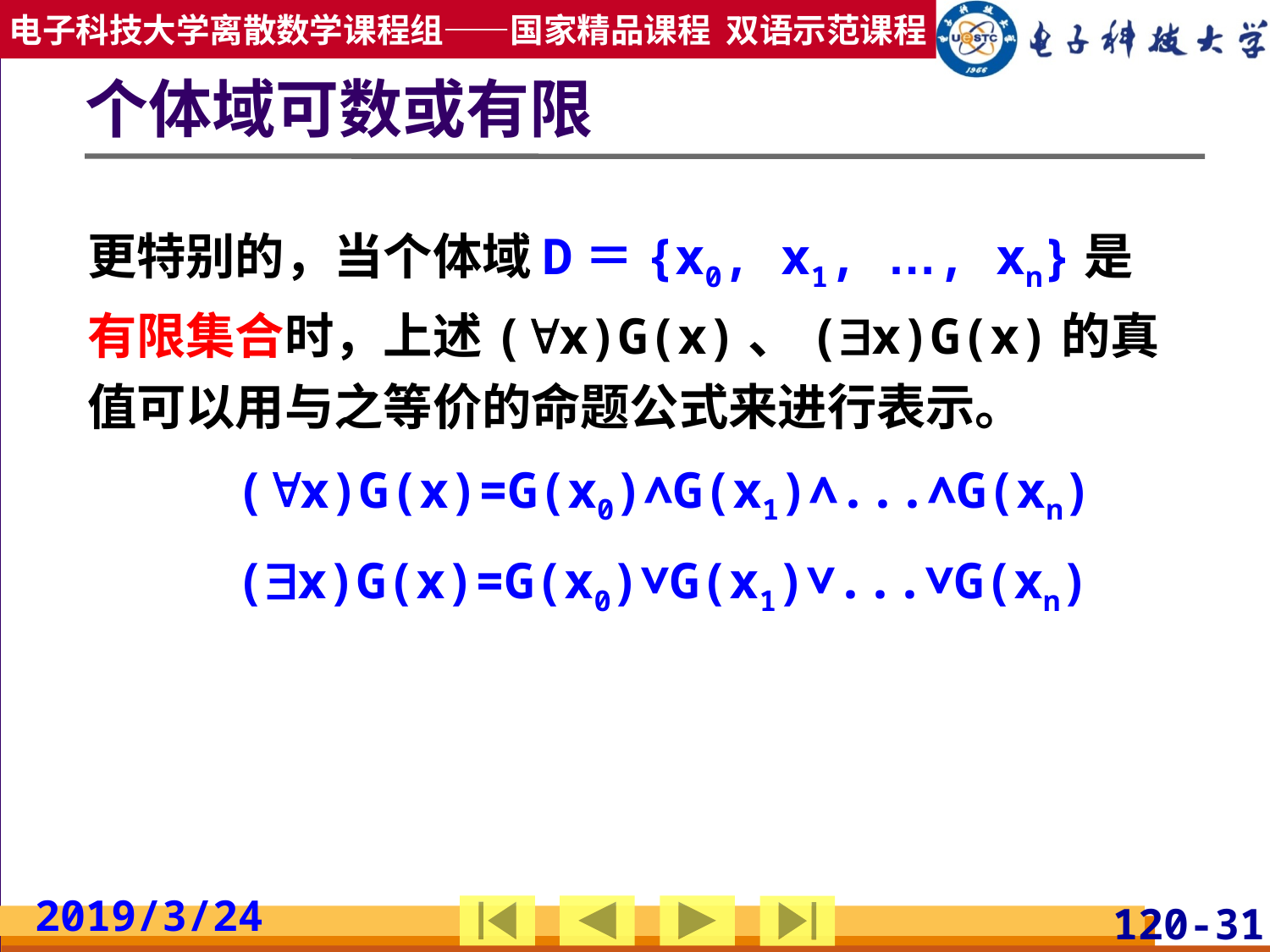

# 个体域可数或有限
更特别的，当个体域D＝{x0, x1, …, xn}是有限集合时，上述(∀x)G(x)、(∃x)G(x)的真值可以用与之等价的命题公式来进行表示。
     (∀x)G(x)=G(x0)∧G(x1)∧...∧G(xn)
     (∃x)G(x)=G(x0)∨G(x1)∨...∨G(xn)
2019/3/24